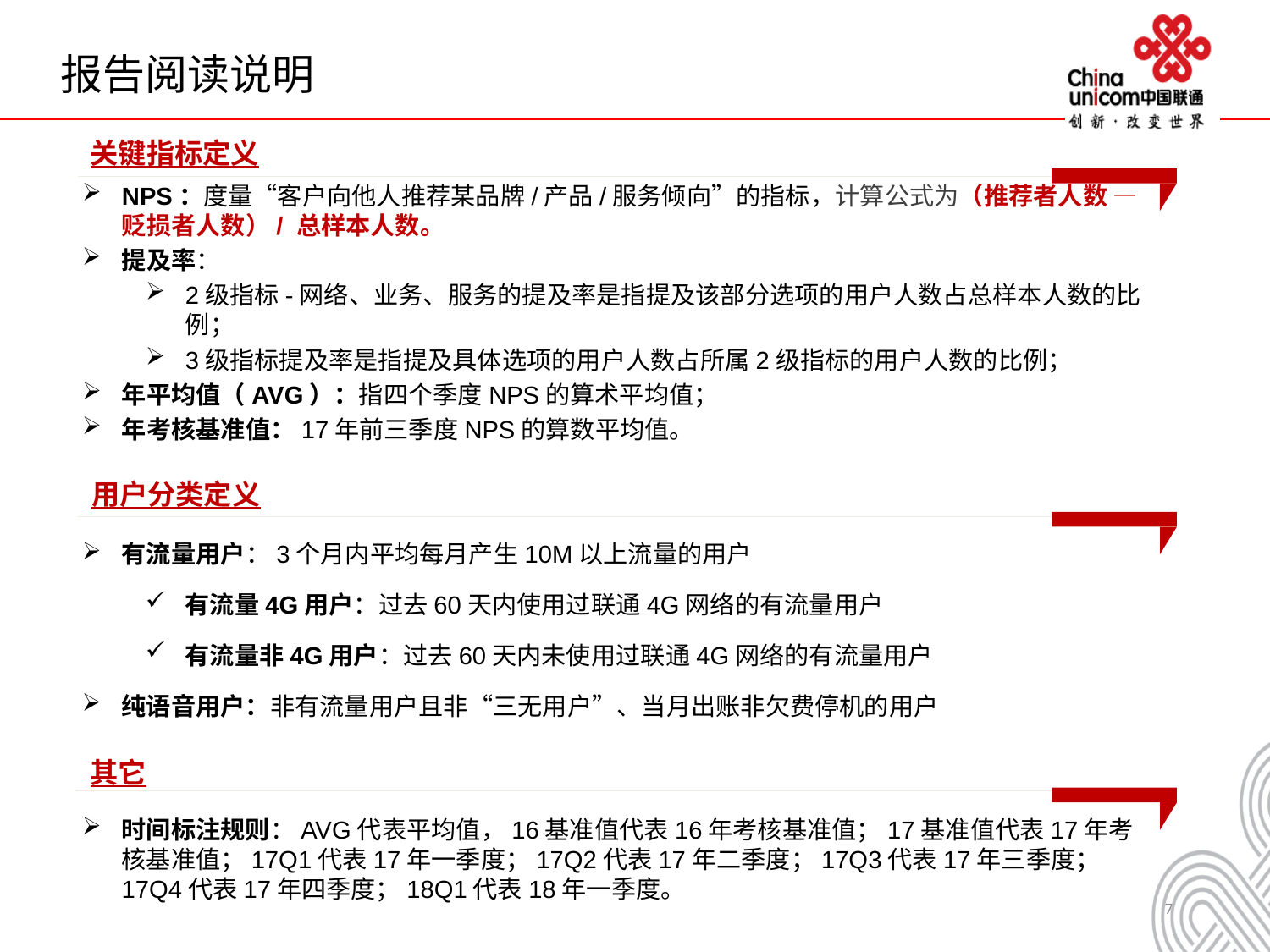

报告阅读说明
关键指标定义

NPS：度量“客户向他人推荐某品牌/产品/服务倾向”的指标，计算公式为（推荐者人数 — 贬损者人数）/ 总样本人数。
提及率：
2级指标-网络、业务、服务的提及率是指提及该部分选项的用户人数占总样本人数的比例；
3级指标提及率是指提及具体选项的用户人数占所属2级指标的用户人数的比例；
年平均值（AVG）：指四个季度NPS的算术平均值；
年考核基准值：17年前三季度NPS的算数平均值。
用户分类定义

有流量用户：3个月内平均每月产生10M以上流量的用户
有流量4G用户：过去60天内使用过联通4G网络的有流量用户
有流量非4G用户：过去60天内未使用过联通4G网络的有流量用户
纯语音用户：非有流量用户且非“三无用户”、当月出账非欠费停机的用户
其它

时间标注规则：AVG代表平均值，16基准值代表16年考核基准值；17基准值代表17年考核基准值；17Q1代表17年一季度；17Q2代表17年二季度；17Q3代表17年三季度；17Q4代表17年四季度；18Q1代表18年一季度。